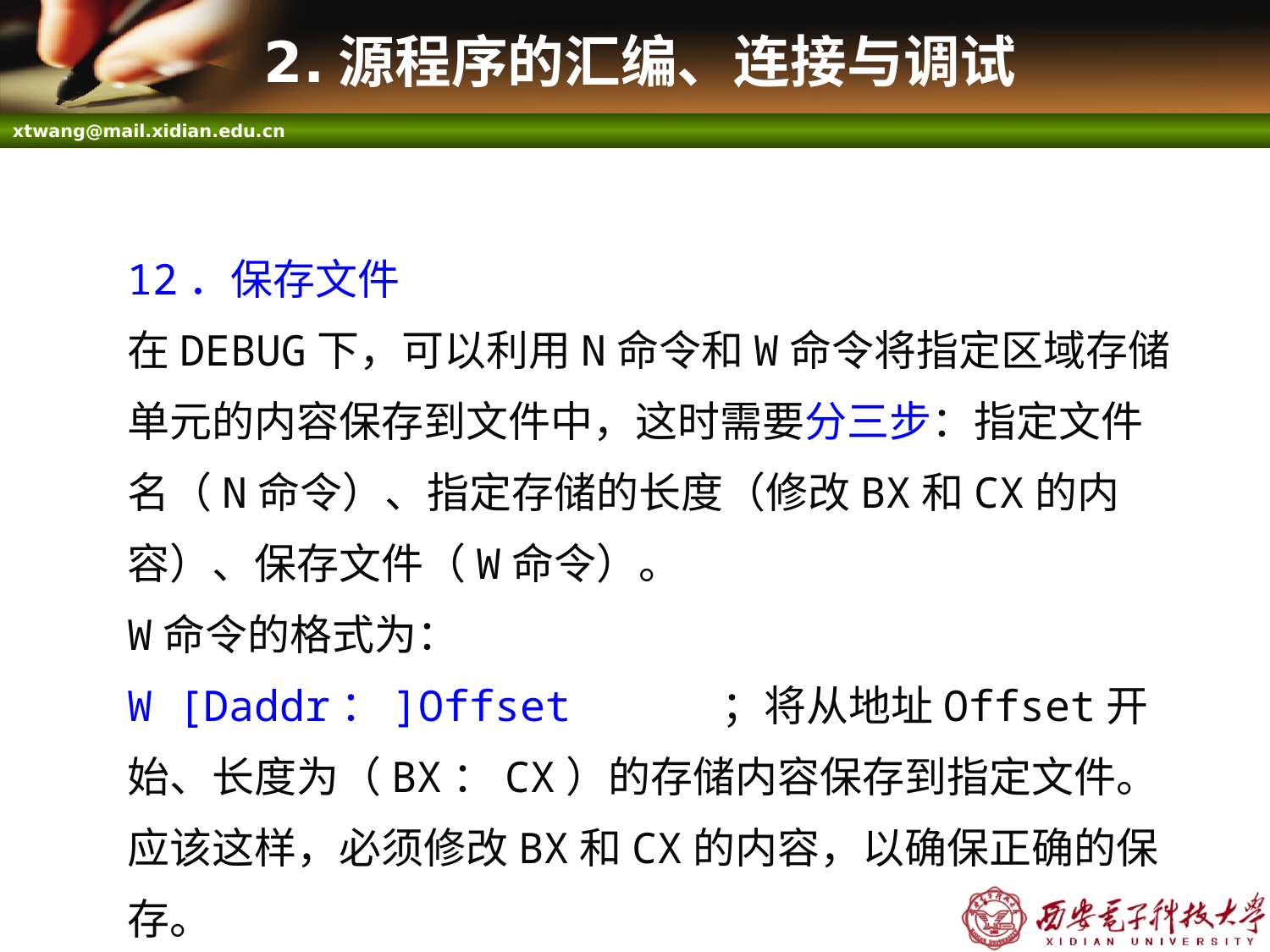

# 2.源程序的汇编、连接与调试
12．保存文件
在DEBUG下，可以利用N命令和W命令将指定区域存储单元的内容保存到文件中，这时需要分三步：指定文件名（N命令）、指定存储的长度（修改BX和CX的内容）、保存文件（W命令）。
W命令的格式为：
W [Daddr：]Offset	   ；将从地址Offset开始、长度为（BX：CX）的存储内容保存到指定文件。应该这样，必须修改BX和CX的内容，以确保正确的保存。